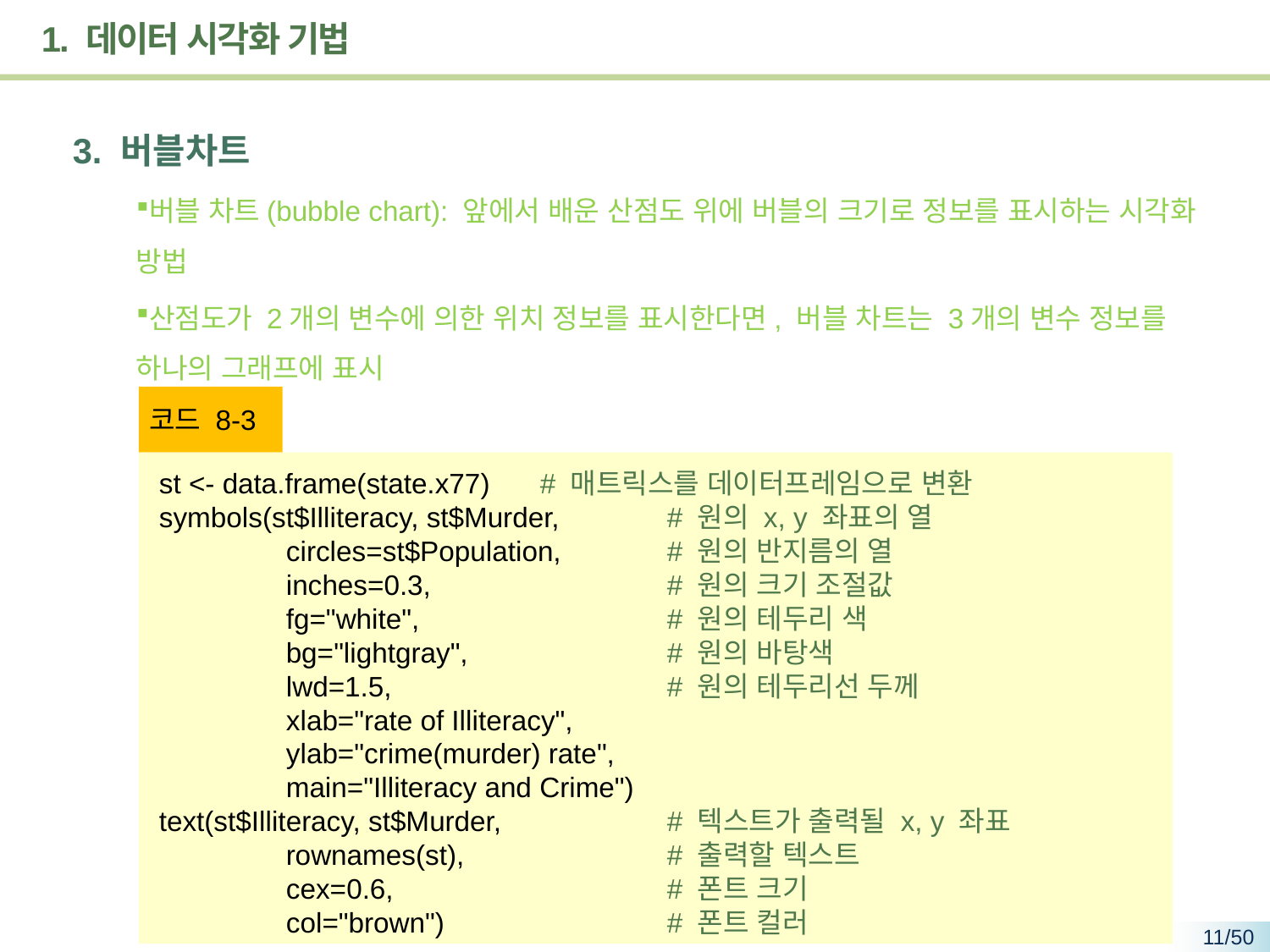

# 1. 데이터 시각화 기법
3. 버블차트
버블 차트(bubble chart): 앞에서 배운 산점도 위에 버블의 크기로 정보를 표시하는 시각화 방법
산점도가 2개의 변수에 의한 위치 정보를 표시한다면, 버블 차트는 3개의 변수 정보를 하나의 그래프에 표시

코드 8-3

st <- data.frame(state.x77) 	# 매트릭스를 데이터프레임으로 변환
symbols(st$Illiteracy, st$Murder, 	# 원의 x, y 좌표의 열
 	circles=st$Population, 	# 원의 반지름의 열
 	inches=0.3, 		# 원의 크기 조절값
	fg="white", 		# 원의 테두리 색
 	bg="lightgray", 		# 원의 바탕색
 	lwd=1.5, 			# 원의 테두리선 두께
 	xlab="rate of Illiteracy",
 	ylab="crime(murder) rate",
 	main="Illiteracy and Crime")
text(st$Illiteracy, st$Murder, 		# 텍스트가 출력될 x, y 좌표
 	rownames(st), 		# 출력할 텍스트
 	cex=0.6, 			# 폰트 크기
 	col="brown") 		# 폰트 컬러